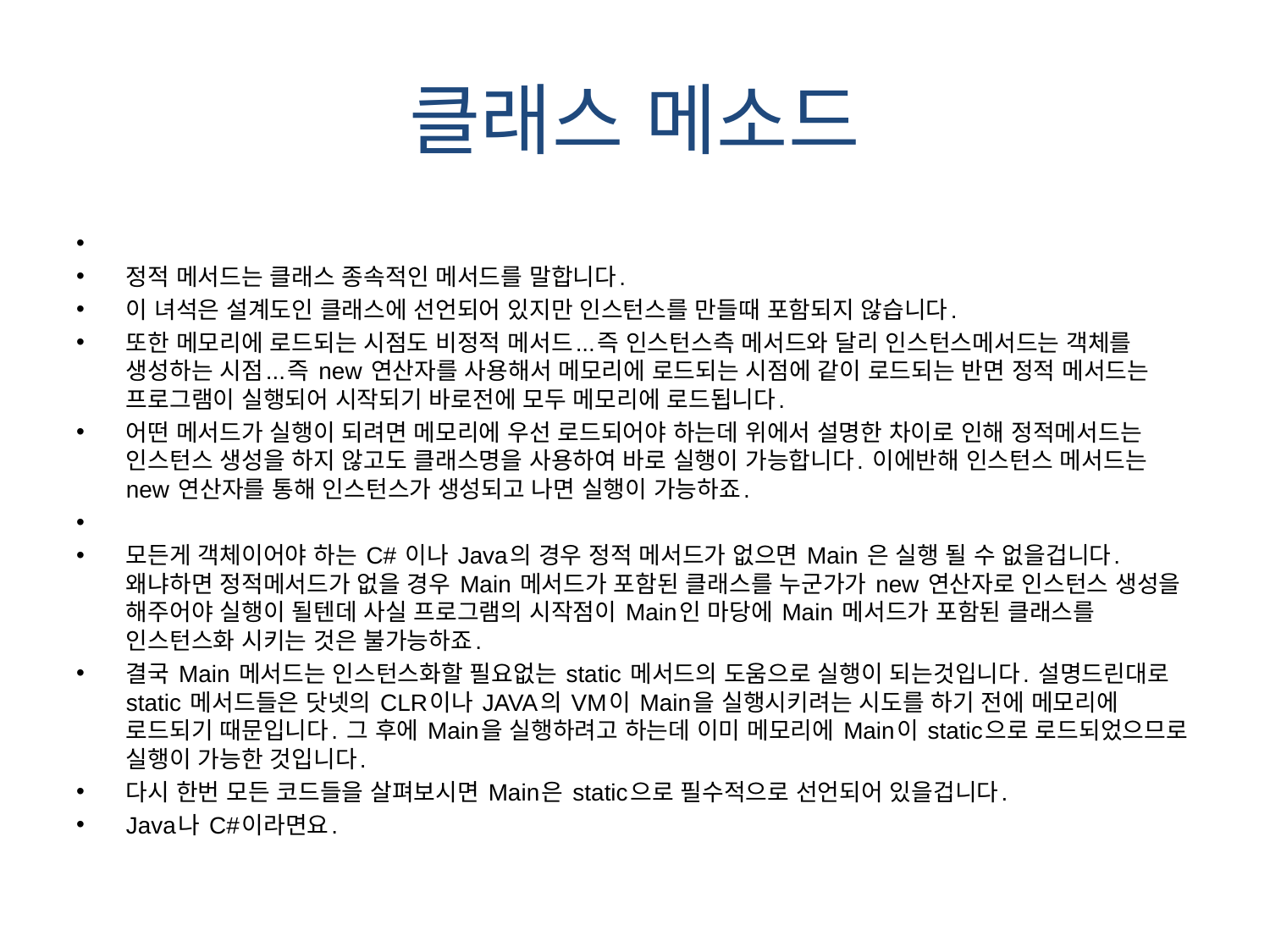

# 클래스 메소드

정적 메서드는 클래스 종속적인 메서드를 말합니다.
이 녀석은 설계도인 클래스에 선언되어 있지만 인스턴스를 만들때 포함되지 않습니다.
또한 메모리에 로드되는 시점도 비정적 메서드...즉 인스턴스측 메서드와 달리 인스턴스메서드는 객체를 생성하는 시점...즉 new 연산자를 사용해서 메모리에 로드되는 시점에 같이 로드되는 반면 정적 메서드는 프로그램이 실행되어 시작되기 바로전에 모두 메모리에 로드됩니다.
어떤 메서드가 실행이 되려면 메모리에 우선 로드되어야 하는데 위에서 설명한 차이로 인해 정적메서드는 인스턴스 생성을 하지 않고도 클래스명을 사용하여 바로 실행이 가능합니다. 이에반해 인스턴스 메서드는 new 연산자를 통해 인스턴스가 생성되고 나면 실행이 가능하죠.

모든게 객체이어야 하는 C# 이나 Java의 경우 정적 메서드가 없으면 Main 은 실행 될 수 없을겁니다. 왜냐하면 정적메서드가 없을 경우 Main 메서드가 포함된 클래스를 누군가가 new 연산자로 인스턴스 생성을 해주어야 실행이 될텐데 사실 프로그램의 시작점이 Main인 마당에 Main 메서드가 포함된 클래스를 인스턴스화 시키는 것은 불가능하죠.
결국 Main 메서드는 인스턴스화할 필요없는 static 메서드의 도움으로 실행이 되는것입니다. 설명드린대로 static 메서드들은 닷넷의 CLR이나 JAVA의 VM이 Main을 실행시키려는 시도를 하기 전에 메모리에 로드되기 때문입니다. 그 후에 Main을 실행하려고 하는데 이미 메모리에 Main이 static으로 로드되었으므로 실행이 가능한 것입니다.
다시 한번 모든 코드들을 살펴보시면 Main은 static으로 필수적으로 선언되어 있을겁니다.
Java나 C#이라면요.